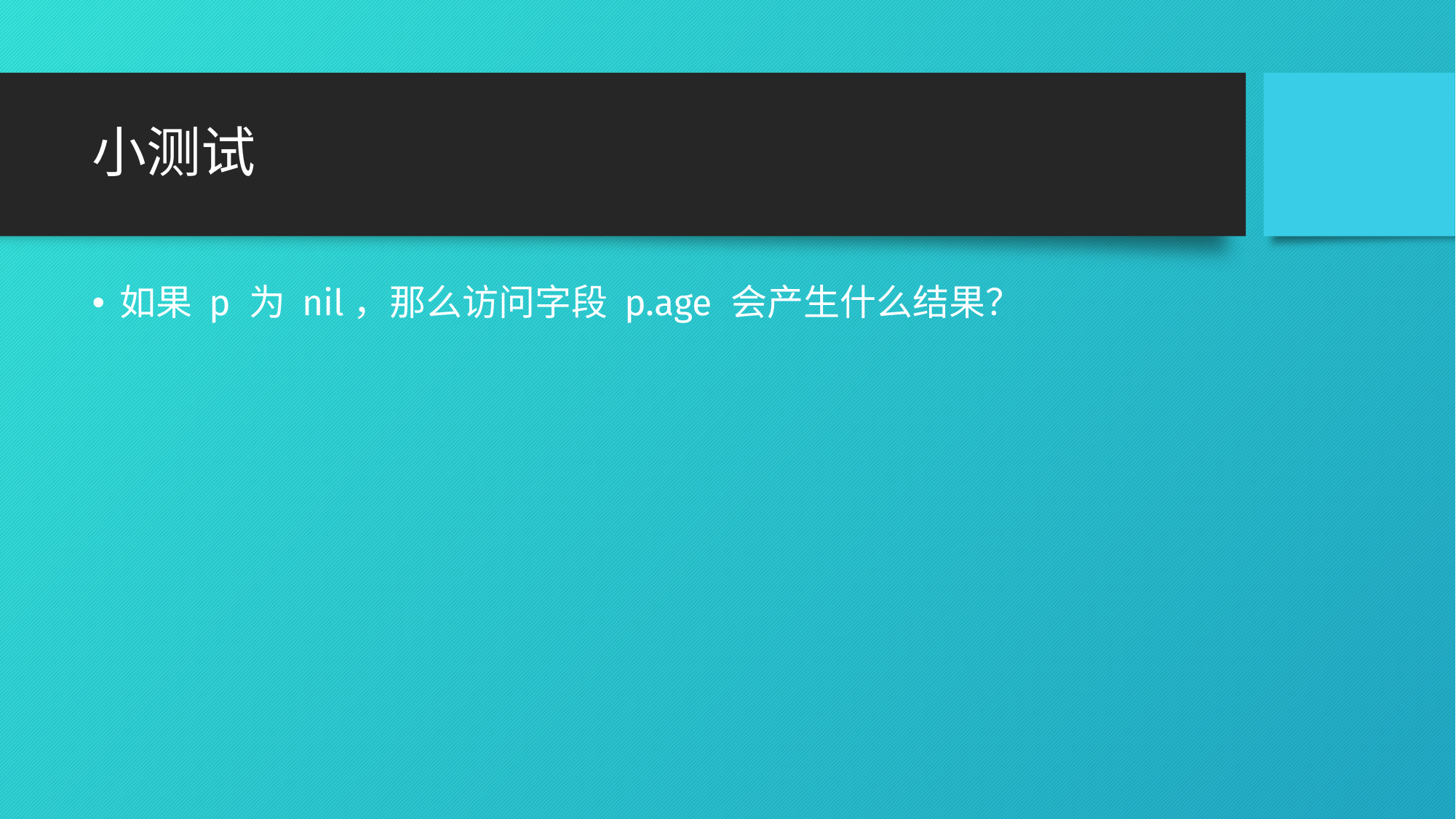

# 小测试
如果 p 为 nil，那么访问字段 p.age 会产生什么结果？